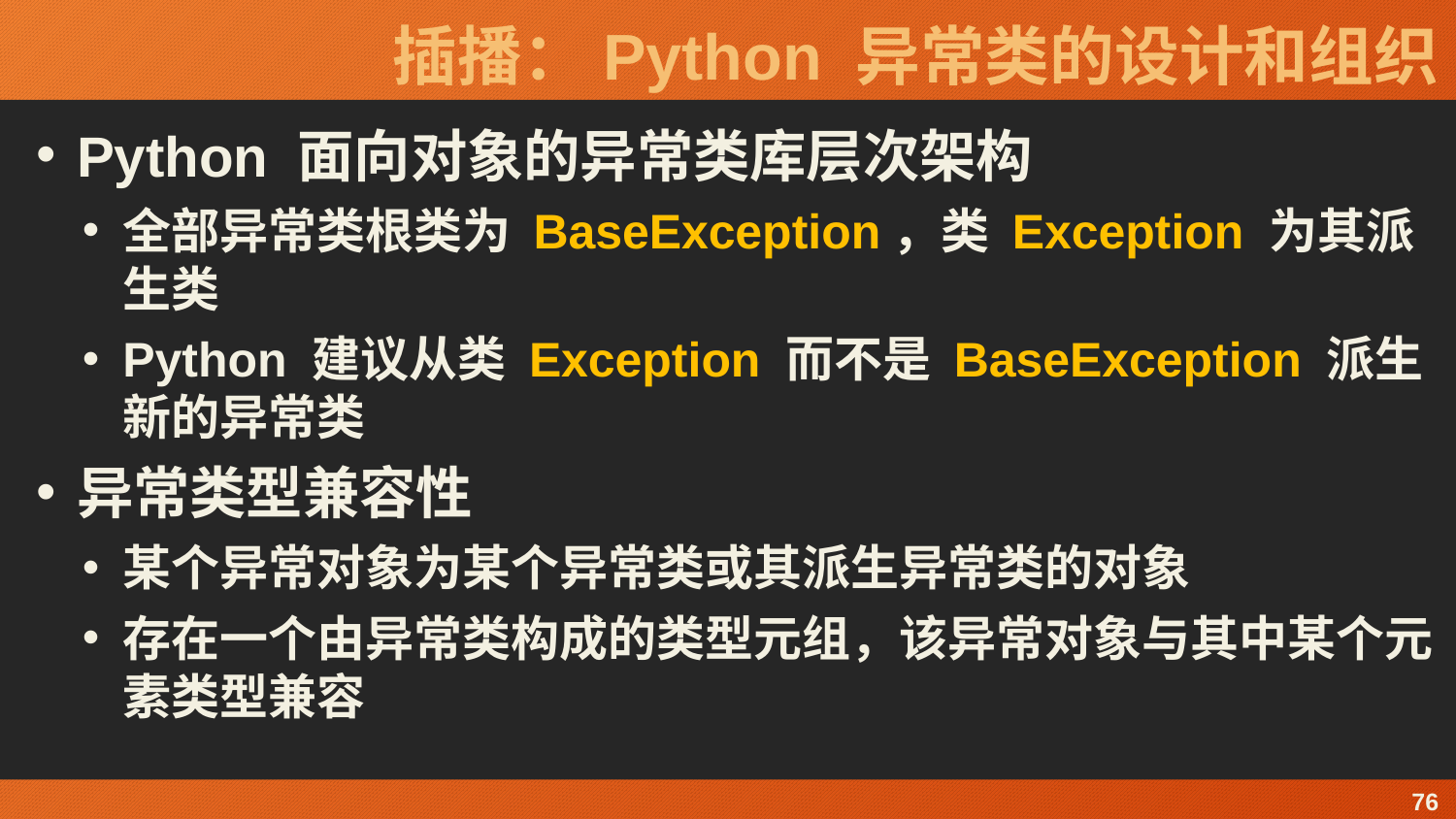

# 插播：Python 异常类的设计和组织
Python 面向对象的异常类库层次架构
全部异常类根类为 BaseException，类 Exception 为其派生类
Python 建议从类 Exception 而不是 BaseException 派生新的异常类
异常类型兼容性
某个异常对象为某个异常类或其派生异常类的对象
存在一个由异常类构成的类型元组，该异常对象与其中某个元素类型兼容
76